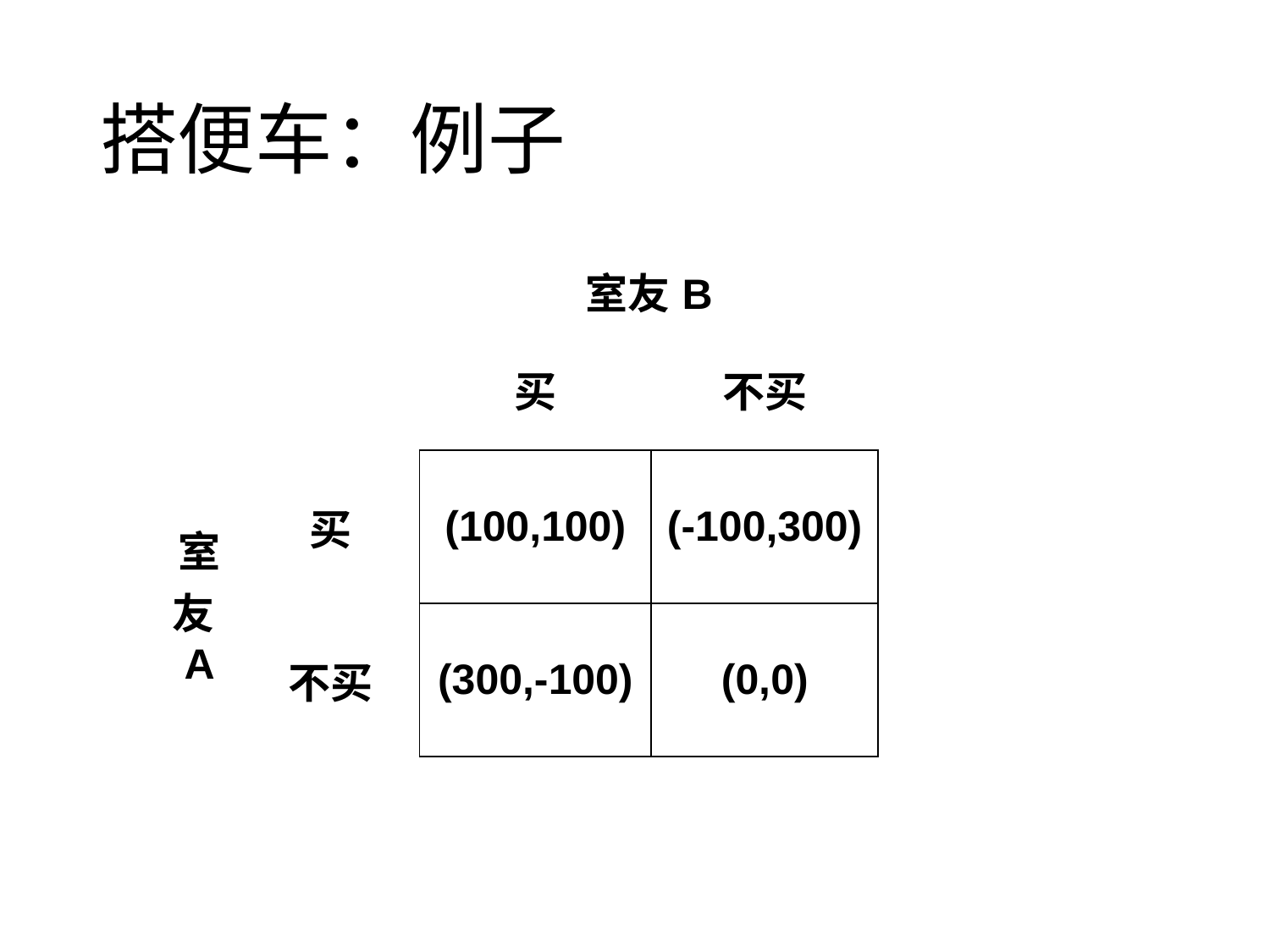

# 搭便车：例子
|  |  | 室友B |  |
| --- | --- | --- | --- |
|  |  | 买 | 不买 |
| 室友A | 买 | (100,100) | (-100,300) |
|  | 不买 | (300,-100) | (0,0) |